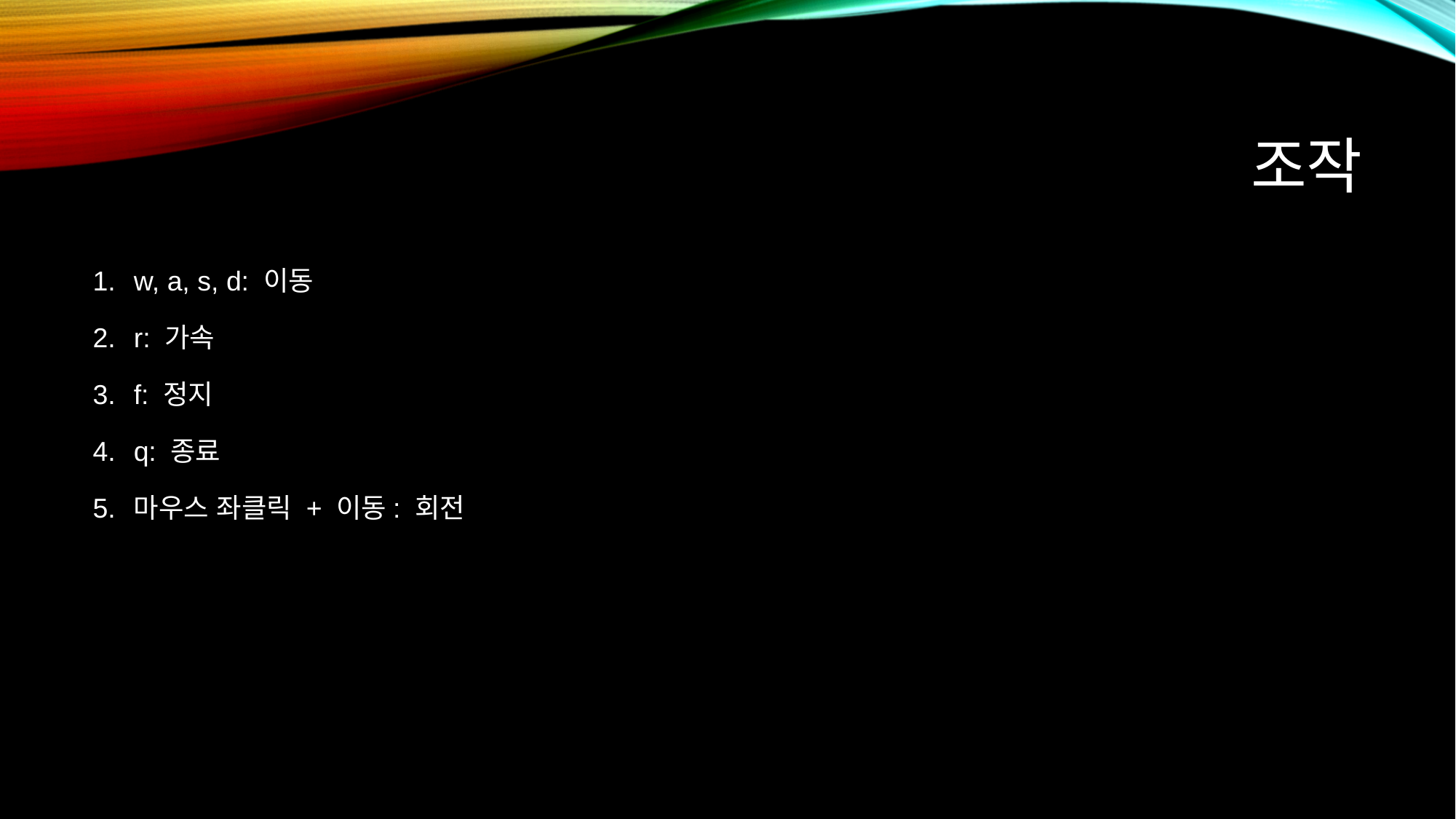

# 조작
w, a, s, d: 이동
r: 가속
f: 정지
q: 종료
마우스 좌클릭 + 이동: 회전